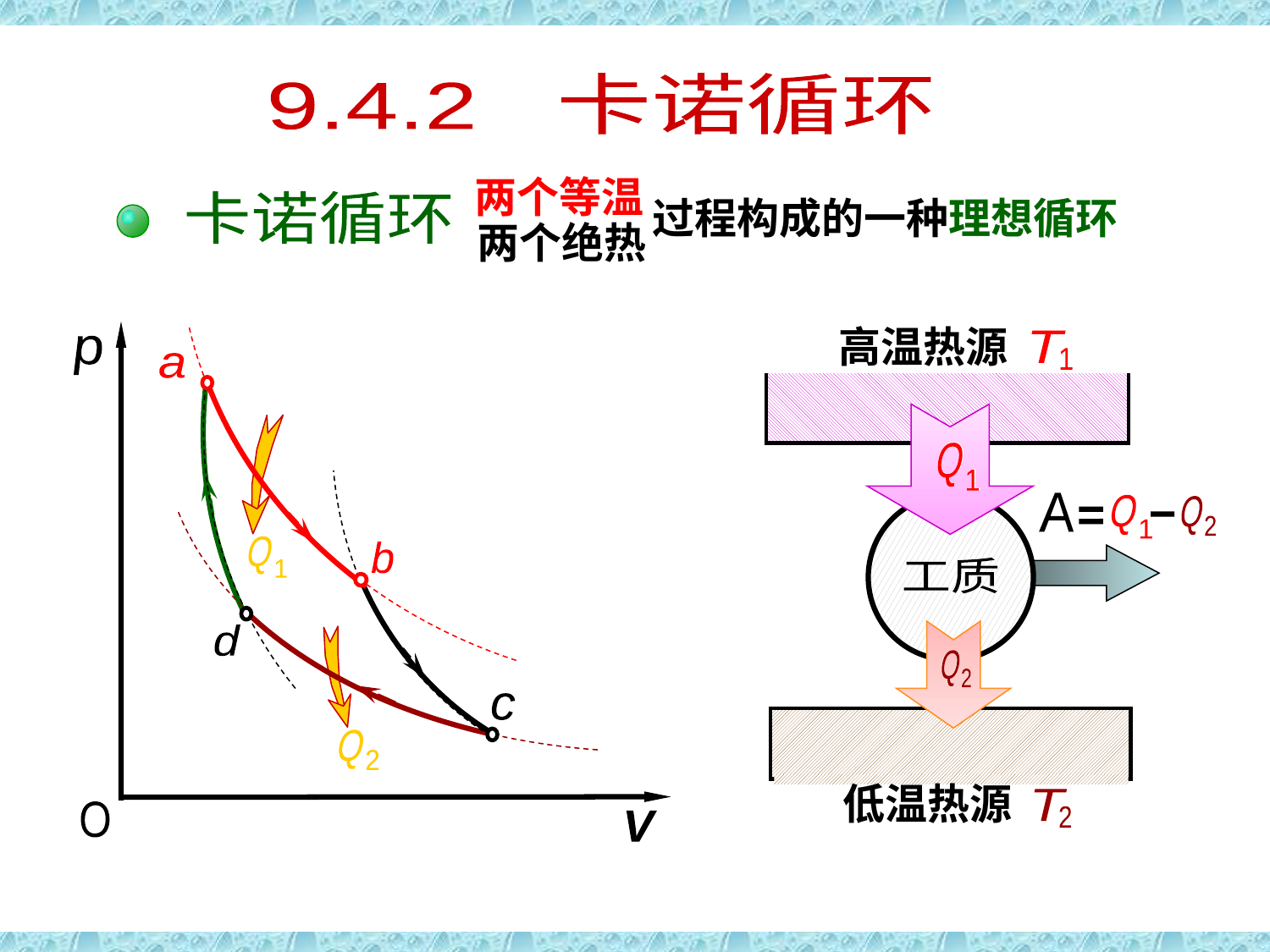

卡诺循环
9.4.2   卡诺循环
     两个等温
     两个绝热
     过程构成的一种理想循环
卡诺循环

a

b

高温热源
T
1

p
O
V

c

Q
1
Q
1

Q
1

d

A
Q
1
Q
2

工质
工质

Q
2
Q
2

Q
2

低温热源
T
2